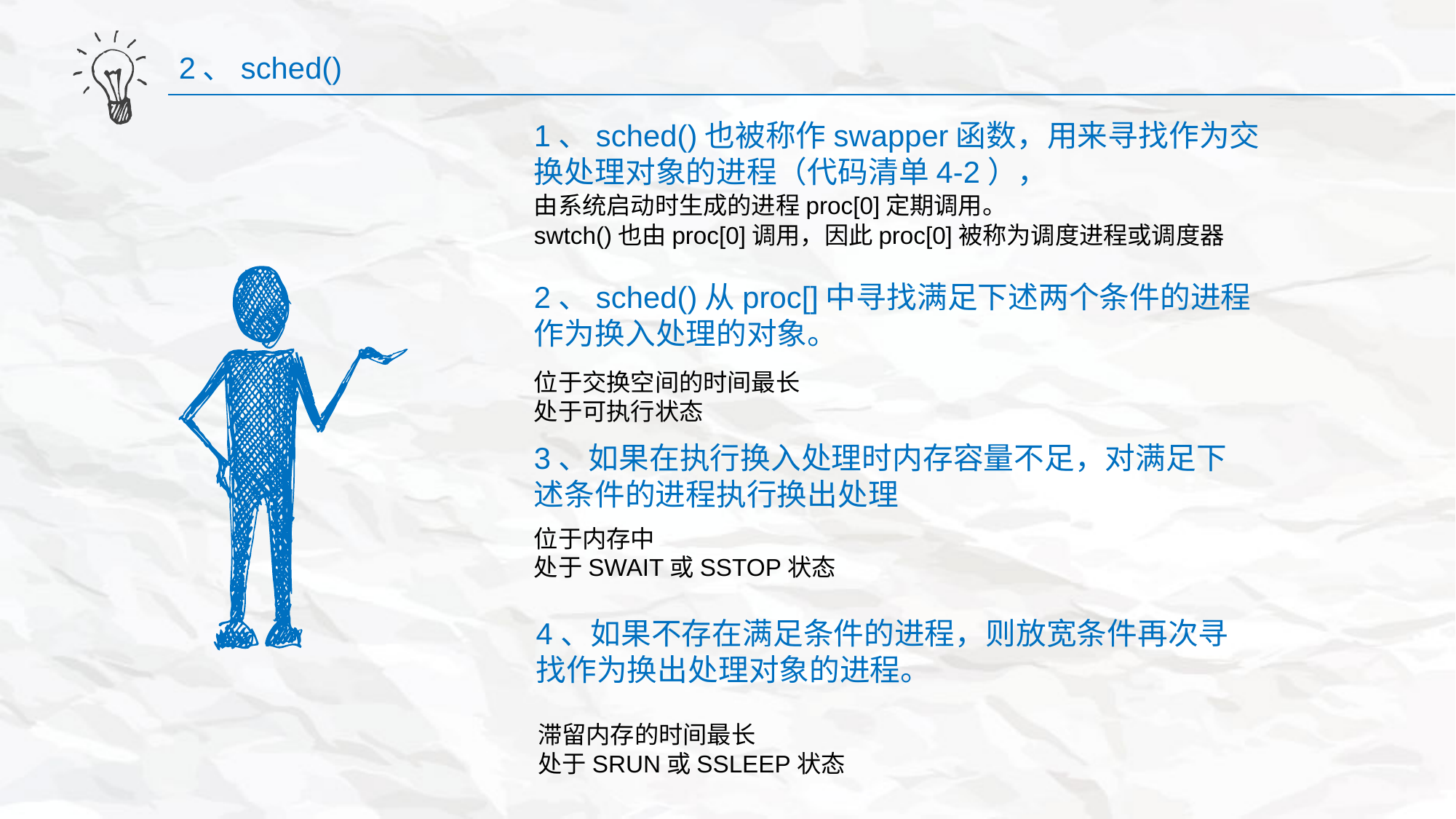

2、sched()
1、sched()也被称作swapper函数，用来寻找作为交换处理对象的进程（代码清单4-2），
由系统启动时生成的进程proc[0]定期调用。
swtch()也由proc[0]调用，因此proc[0]被称为调度进程或调度器
2、sched()从proc[]中寻找满足下述两个条件的进程作为换入处理的对象。
位于交换空间的时间最长
处于可执行状态
3、如果在执行换入处理时内存容量不足，对满足下述条件的进程执行换出处理
位于内存中
处于SWAIT或SSTOP状态

4、如果不存在满足条件的进程，则放宽条件再次寻找作为换出处理对象的进程。
滞留内存的时间最长
处于SRUN或SSLEEP状态